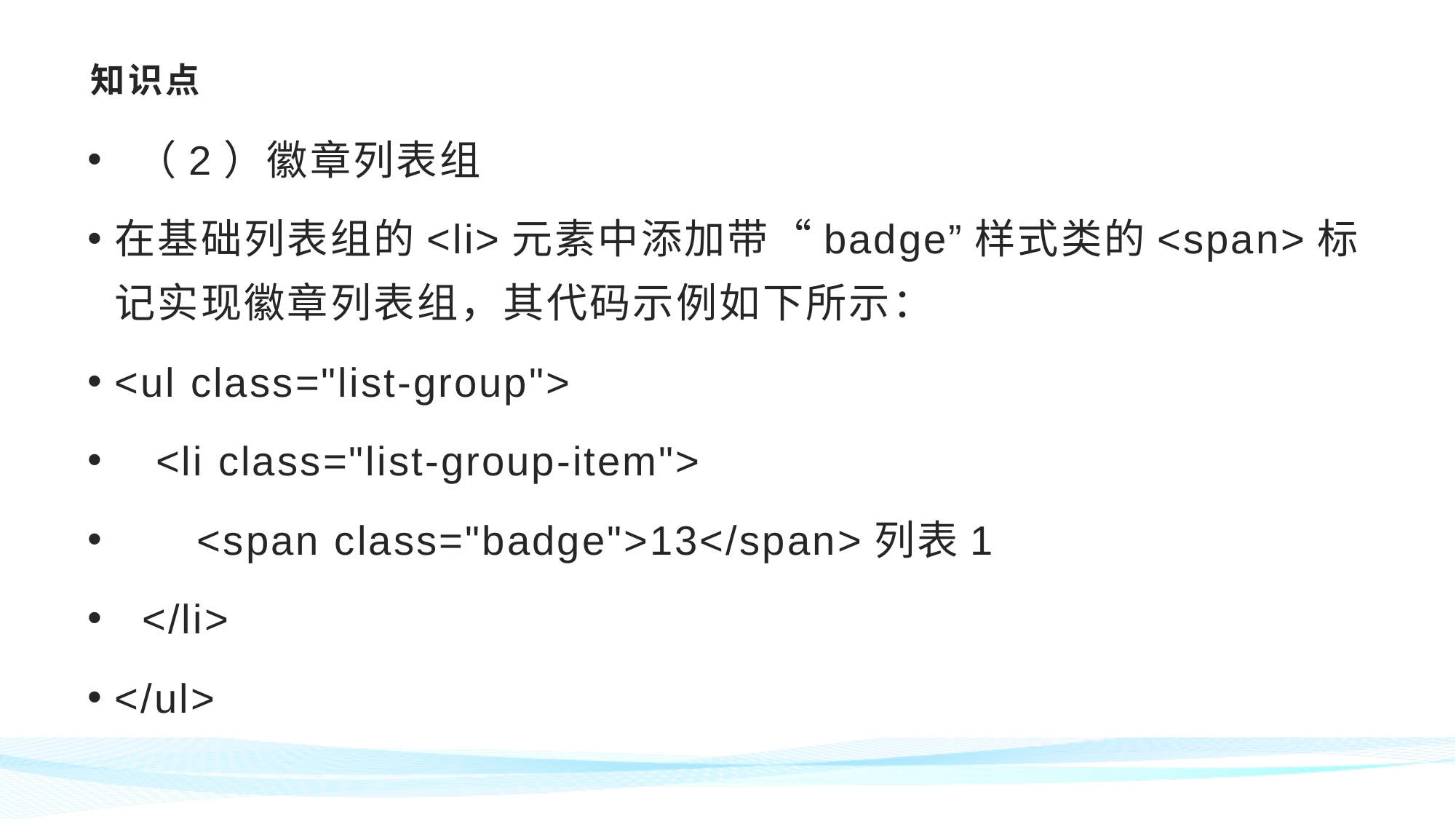

# 知识点
 （2）徽章列表组
在基础列表组的<li>元素中添加带“badge”样式类的<span>标记实现徽章列表组，其代码示例如下所示：
<ul class="list-group">
   <li class="list-group-item">
      <span class="badge">13</span>列表1
  </li>
</ul>